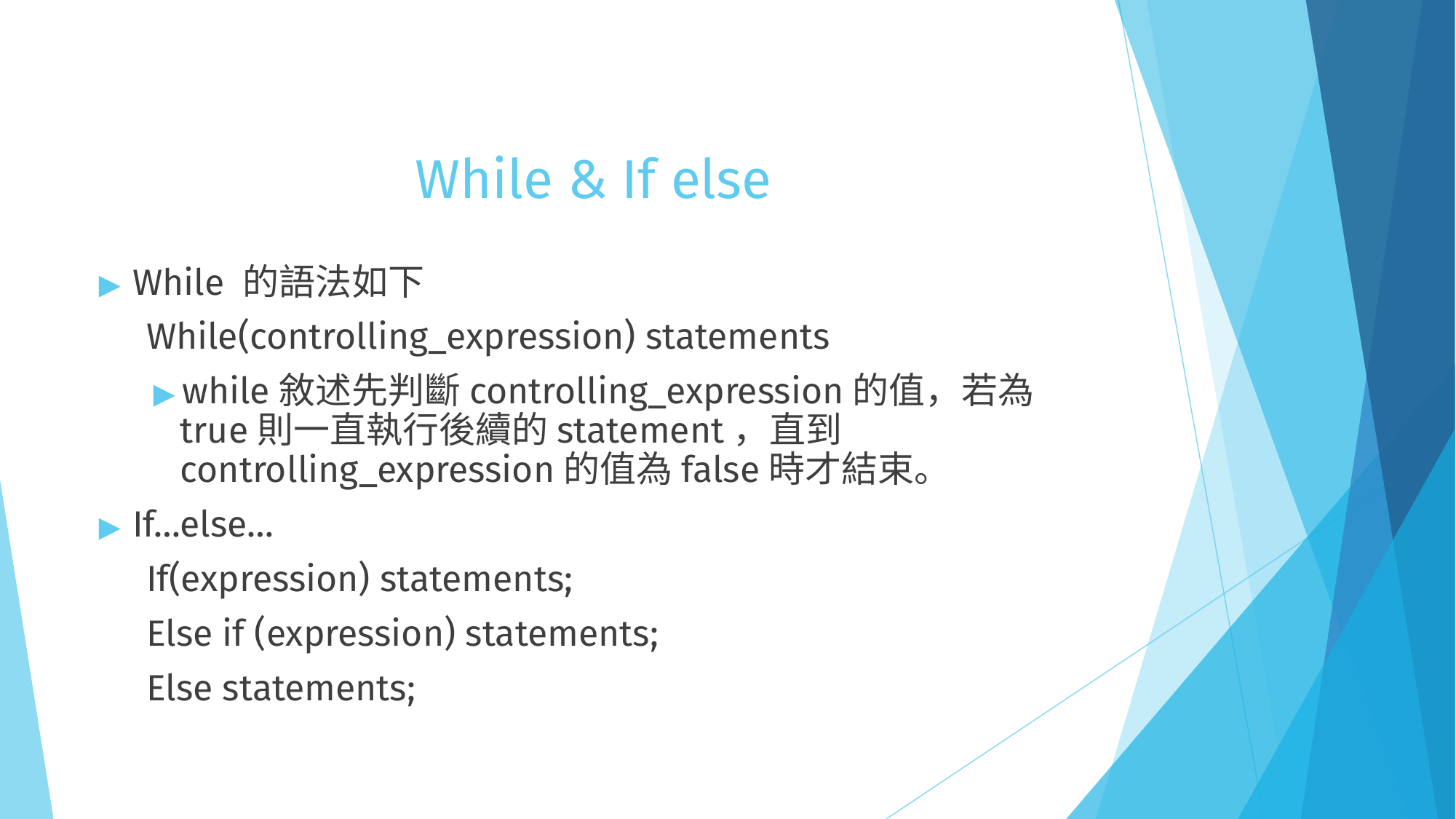

# While & If else
While 的語法如下
While(controlling_expression) statements
while敘述先判斷controlling_expression的值，若為true則一直執行後續的statement，直到controlling_expression的值為false時才結束。
If…else…
If(expression) statements;
Else if (expression) statements;
Else statements;